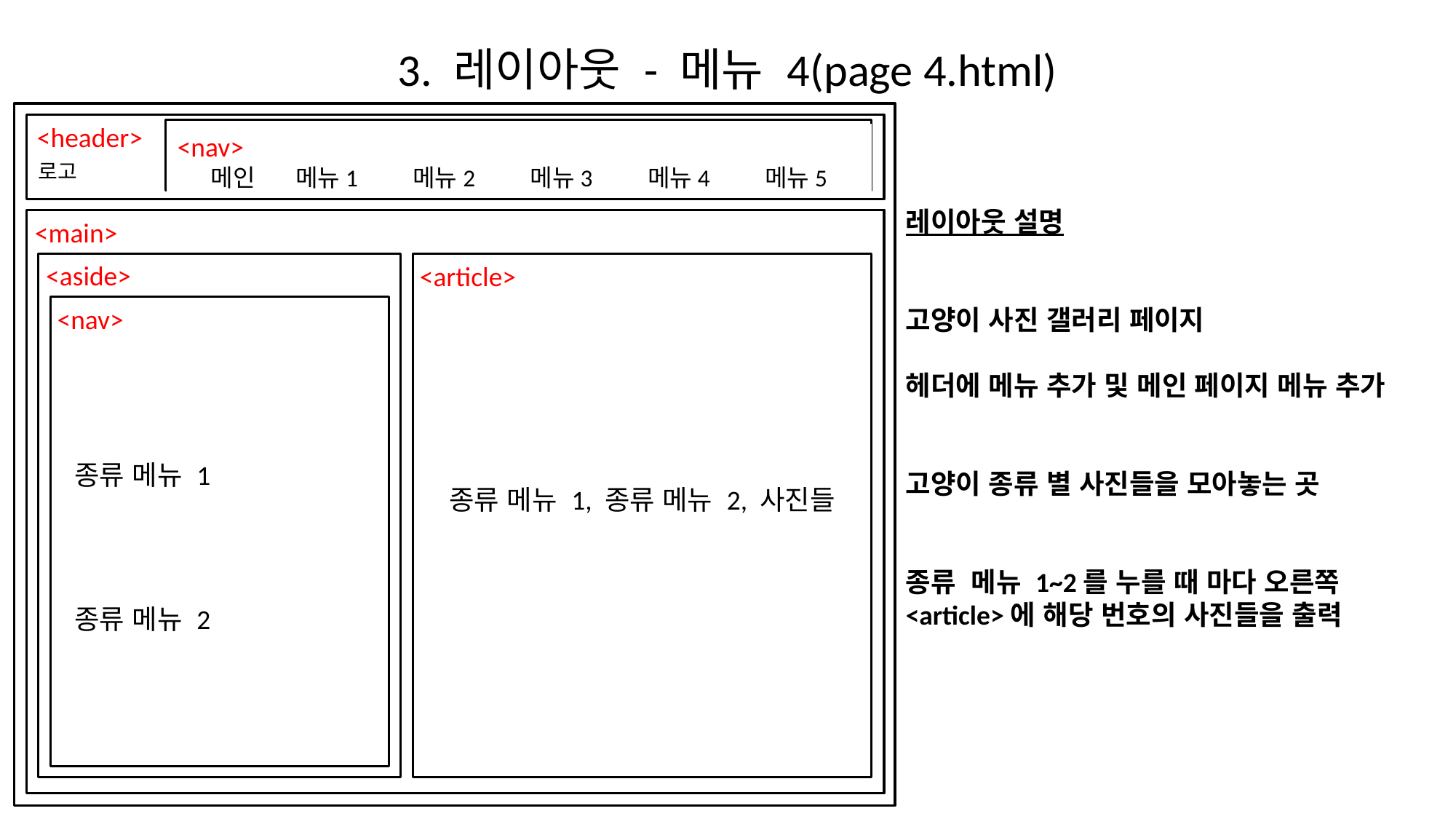

# 3. 레이아웃 - 메뉴 4(page 4.html)

<header>

<nav>
메인      메뉴1         메뉴2         메뉴3         메뉴4         메뉴5
로고
레이아웃 설명

고양이 사진 갤러리 페이지

헤더에 메뉴 추가 및 메인 페이지 메뉴 추가

고양이 종류 별 사진들을 모아놓는 곳

종류  메뉴 1~2를 누를 때 마다 오른쪽 <article>에 해당 번호의 사진들을 출력

<main>

    <aside>

 <article>
<nav>

종류 메뉴 1
종류 메뉴 1, 종류 메뉴 2, 사진들

종류 메뉴 2